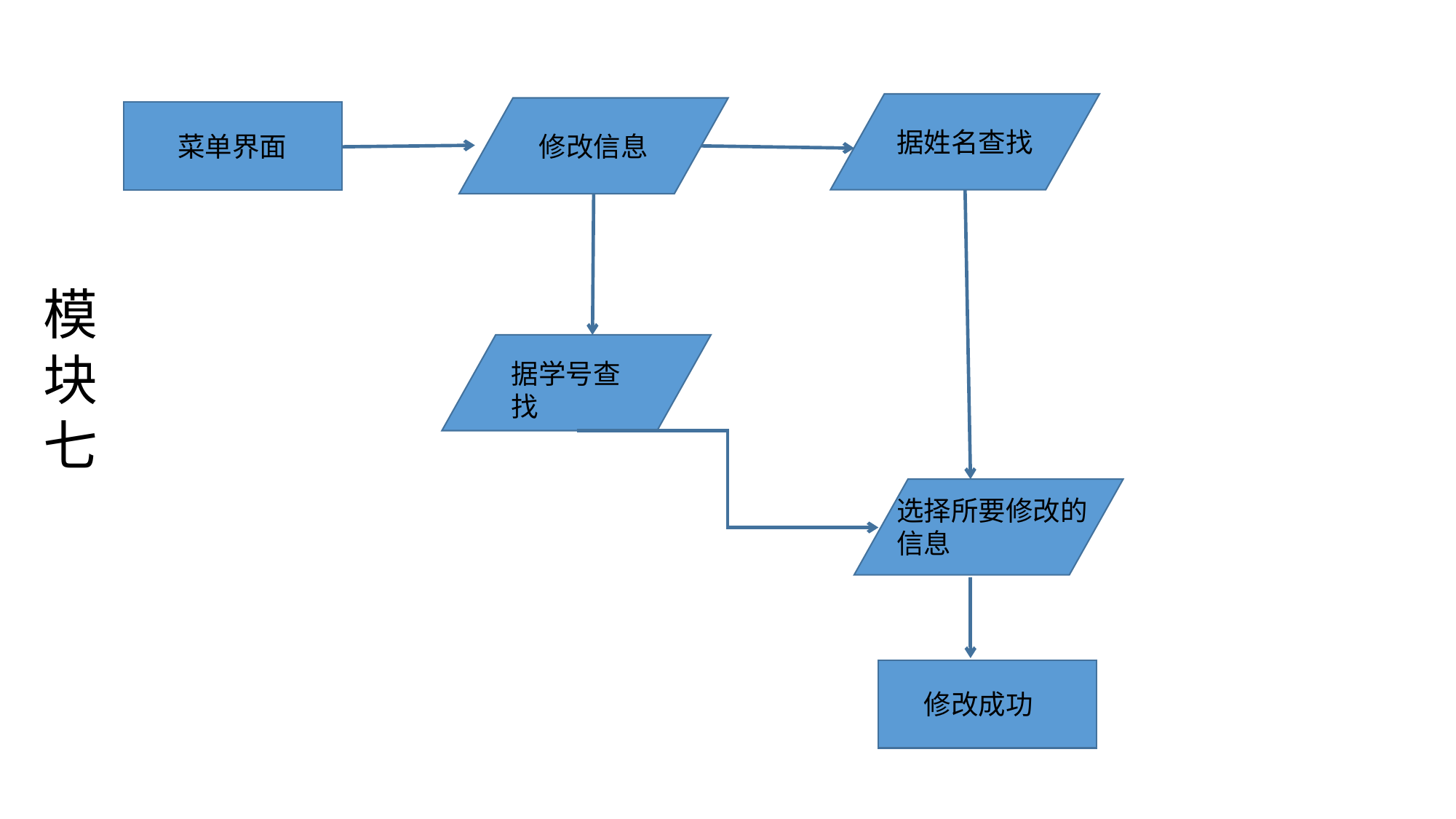

据姓名查找
修改信息
  菜单界面
  菜单界面
模块
七

据学号查找

选择所要修改的
信息

修改成功